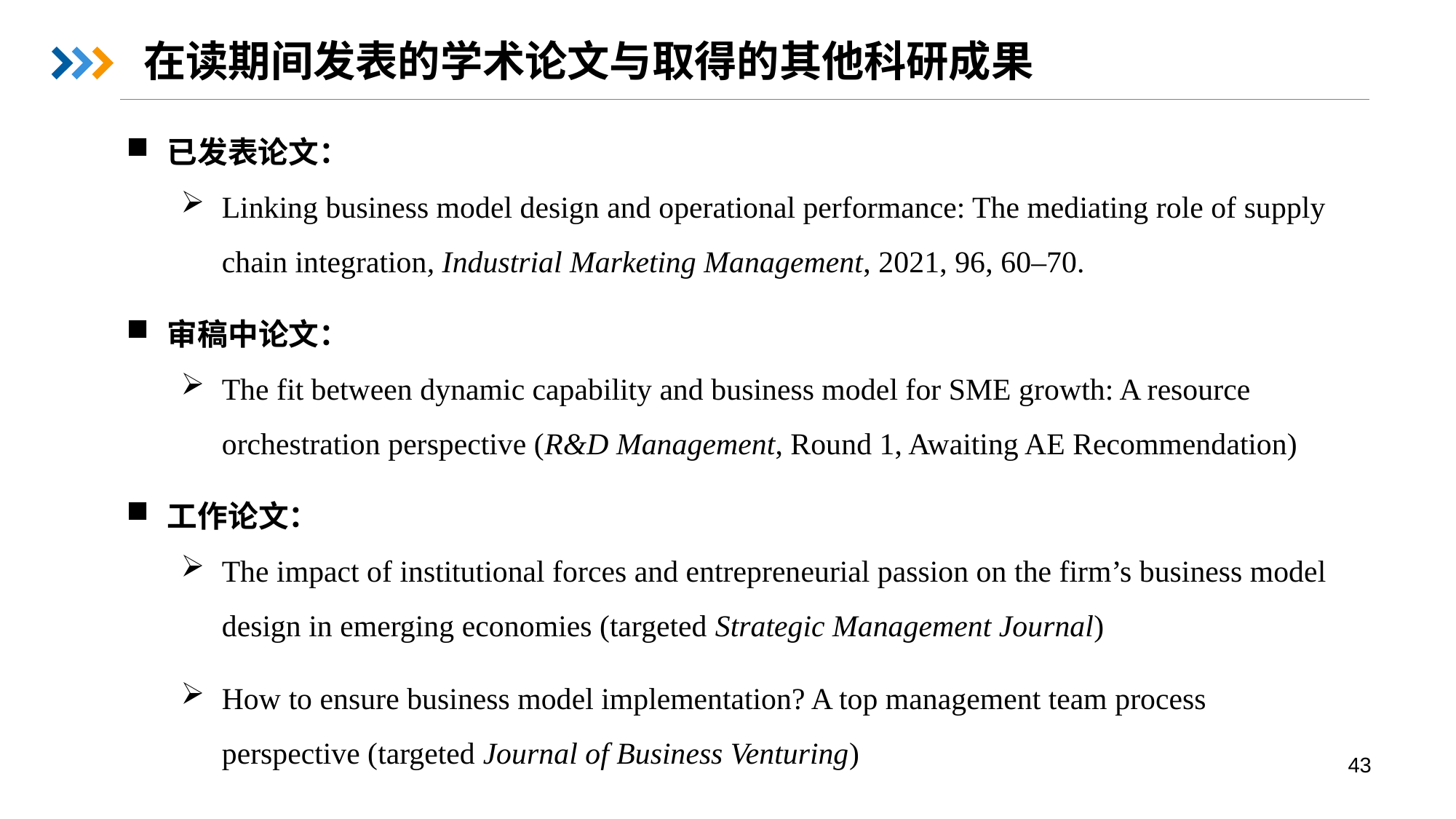

# 在读期间发表的学术论文与取得的其他科研成果
已发表论文：
Linking business model design and operational performance: The mediating role of supply chain integration, Industrial Marketing Management, 2021, 96, 60–70.
审稿中论文：
The fit between dynamic capability and business model for SME growth: A resource orchestration perspective (R&D Management, Round 1, Awaiting AE Recommendation)
工作论文：
The impact of institutional forces and entrepreneurial passion on the firm’s business model design in emerging economies (targeted Strategic Management Journal)
How to ensure business model implementation? A top management team process perspective (targeted Journal of Business Venturing)
43